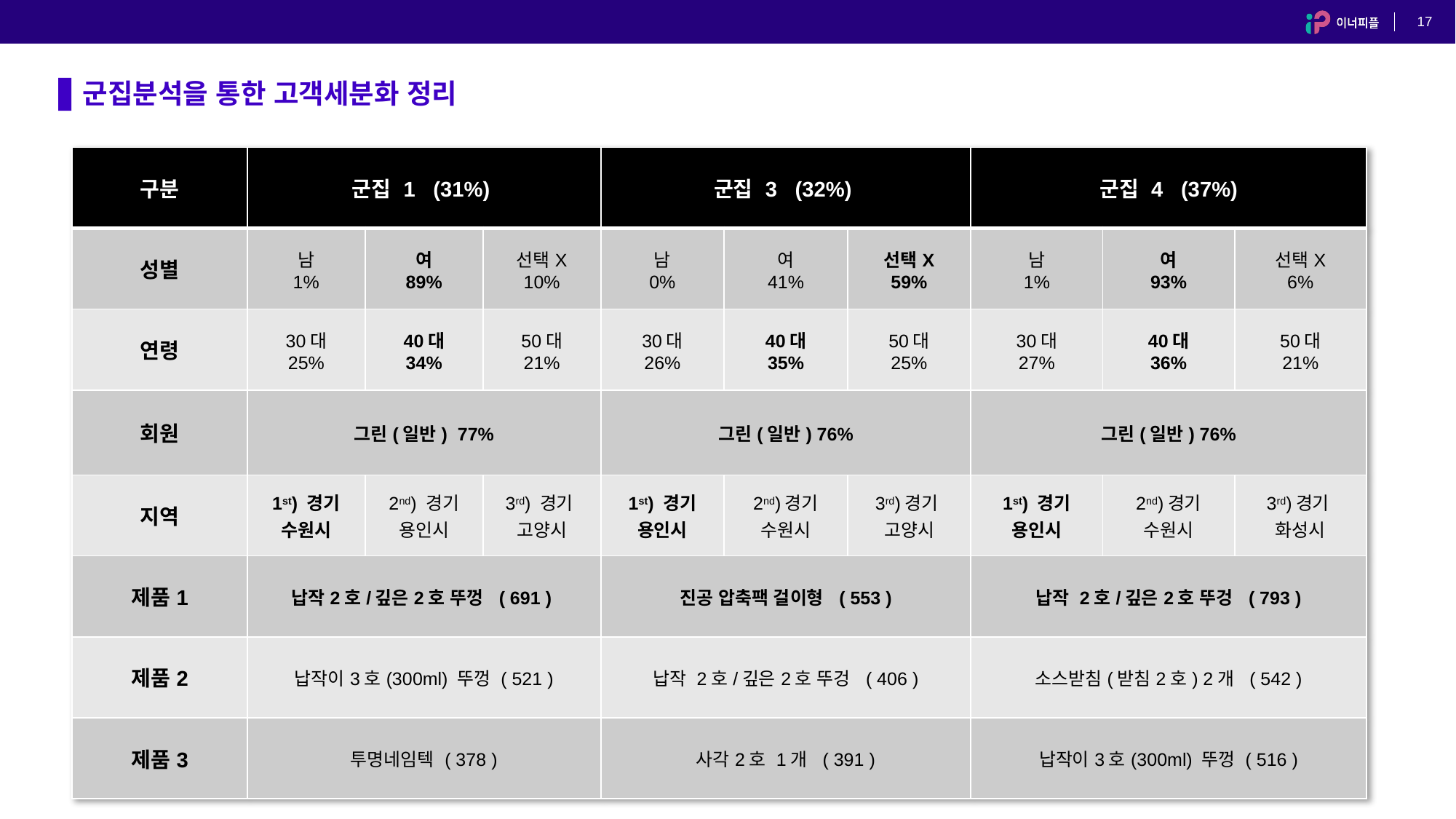

#
17
군집분석을 통한 고객세분화 정리
| 구분 | 군집 1 (31%) |  |  | 군집 3 (32%) |  |  | 군집 4 (37%) |  |  |
| --- | --- | --- | --- | --- | --- | --- | --- | --- | --- |
| 성별 | 남 1% | 여 89% | 선택X 10% | 남 0% | 여 41% | 선택X 59% | 남 1% | 여 93% | 선택X 6% |
| 연령 | 30대 25% | 40대 34% | 50대 21% | 30대 26% | 40대 35% | 50대 25% | 30대 27% | 40대 36% | 50대 21% |
| 회원 | 그린(일반) 77% |  |  | 그린(일반) 76% |  |  | 그린(일반) 76% |  |  |
| 지역 | 1st) 경기 수원시 | 2nd) 경기 용인시 | 3rd) 경기 고양시 | 1st) 경기 용인시 | 2nd)경기 수원시 | 3rd)경기 고양시 | 1st) 경기 용인시 | 2nd)경기 수원시 | 3rd)경기 화성시 |
| 제품1 | 납작2호/깊은2호 뚜껑 ( 691 ) |  |  | 진공 압축팩 걸이형 ( 553 ) |  |  | 납작 2호/깊은2호 뚜겅 ( 793 ) |  |  |
| 제품2 | 납작이3호(300ml) 뚜껑 ( 521 ) |  |  | 납작 2호/깊은2호 뚜겅 ( 406 ) |  |  | 소스받침(받침2호) 2개 ( 542 ) |  |  |
| 제품3 | 투명네임텍 ( 378 ) |  |  | 사각2호 1개 ( 391 ) |  |  | 납작이3호(300ml) 뚜껑 ( 516 ) |  |  |